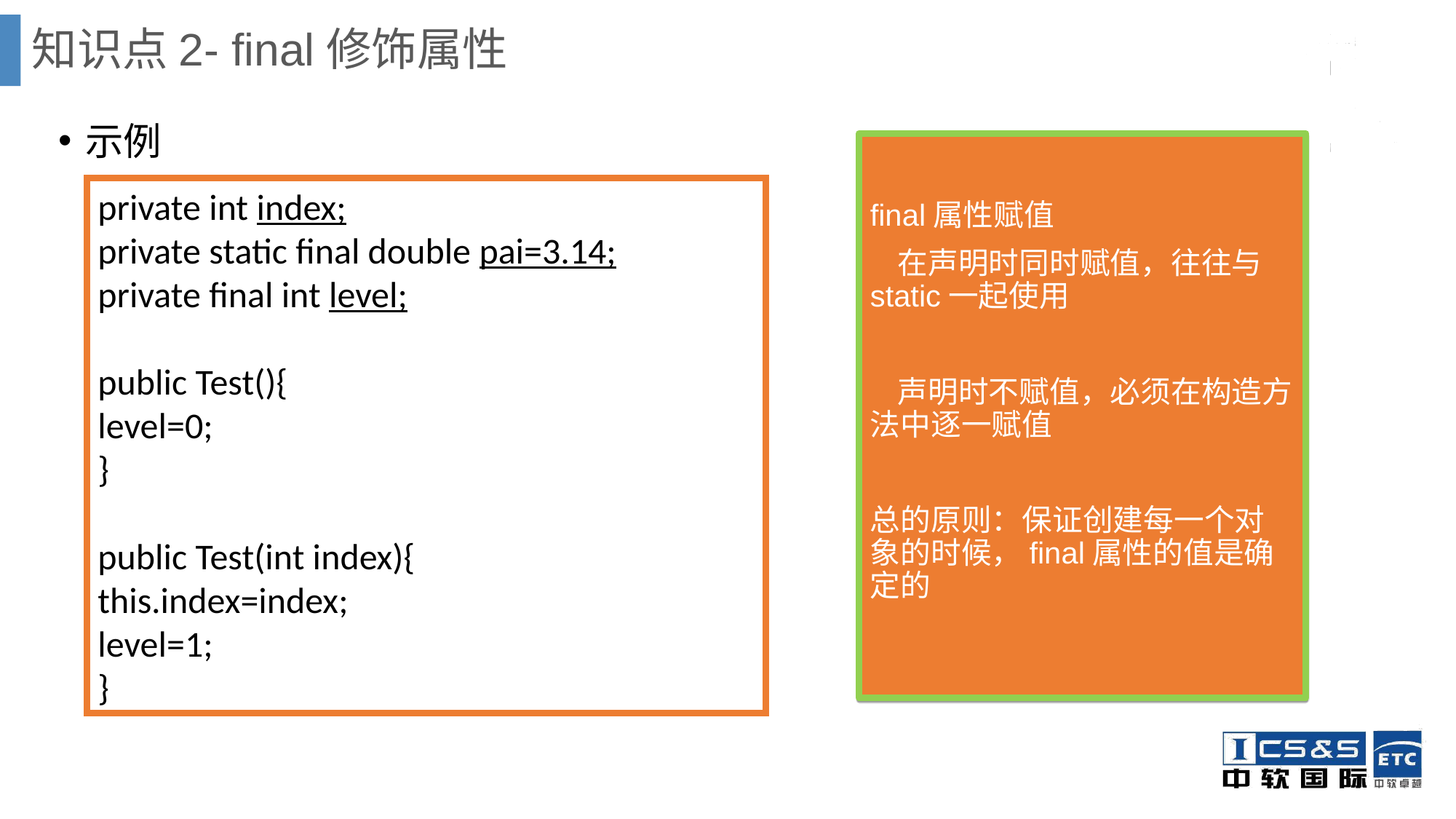

# 知识点2- final修饰属性
示例

final属性赋值
   在声明时同时赋值，往往与static一起使用

   声明时不赋值，必须在构造方法中逐一赋值

总的原则：保证创建每一个对象的时候，final属性的值是确定的
private int index;
private static final double pai=3.14;
private final int level;

public Test(){
level=0;
}

public Test(int index){
this.index=index;
level=1;
}